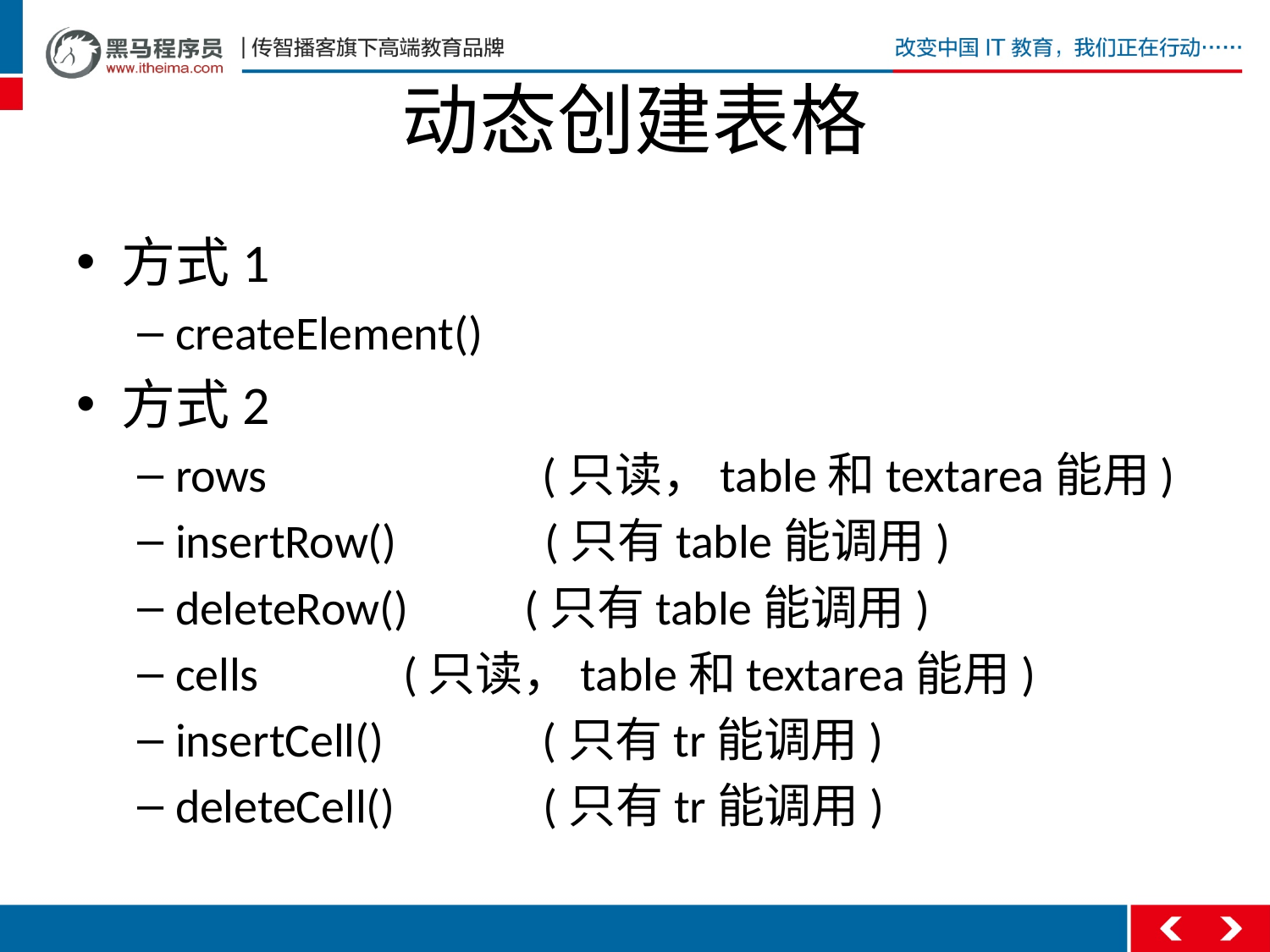

# 动态创建表格
方式1
createElement()
方式2
rows                          (只读，table和textarea能用)
insertRow()              (只有table能调用)
deleteRow()	          (只有table能调用)
cells		          (只读，table和textarea能用)
insertCell()               (只有tr能调用)
deleteCell()              (只有tr能调用)